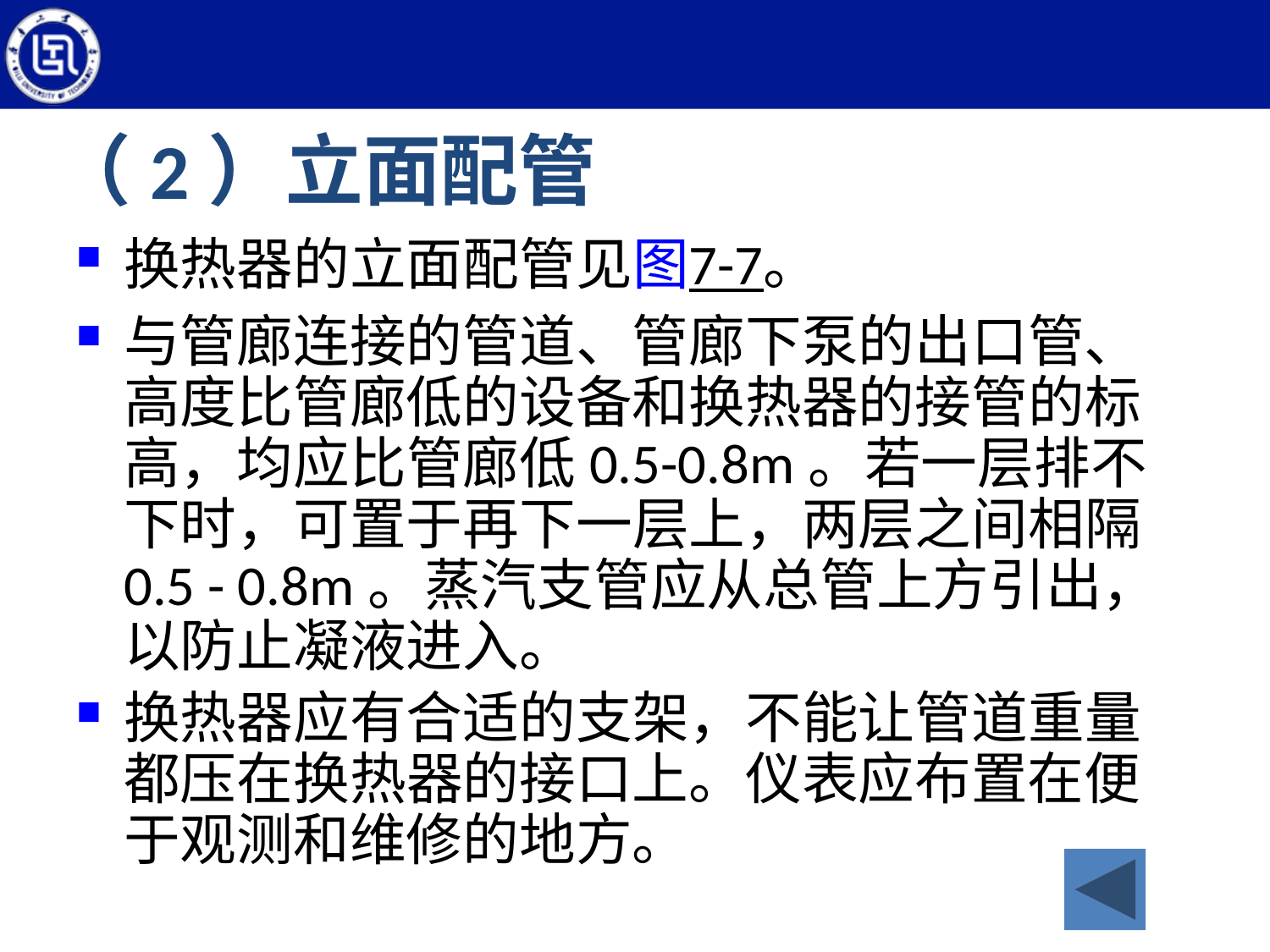

# （2）立面配管
换热器的立面配管见图7-7。
与管廊连接的管道、管廊下泵的出口管、高度比管廊低的设备和换热器的接管的标高，均应比管廊低0.5-0.8m。若一层排不下时，可置于再下一层上，两层之间相隔0.5 - 0.8m。蒸汽支管应从总管上方引出，以防止凝液进入。
换热器应有合适的支架，不能让管道重量都压在换热器的接口上。仪表应布置在便于观测和维修的地方。